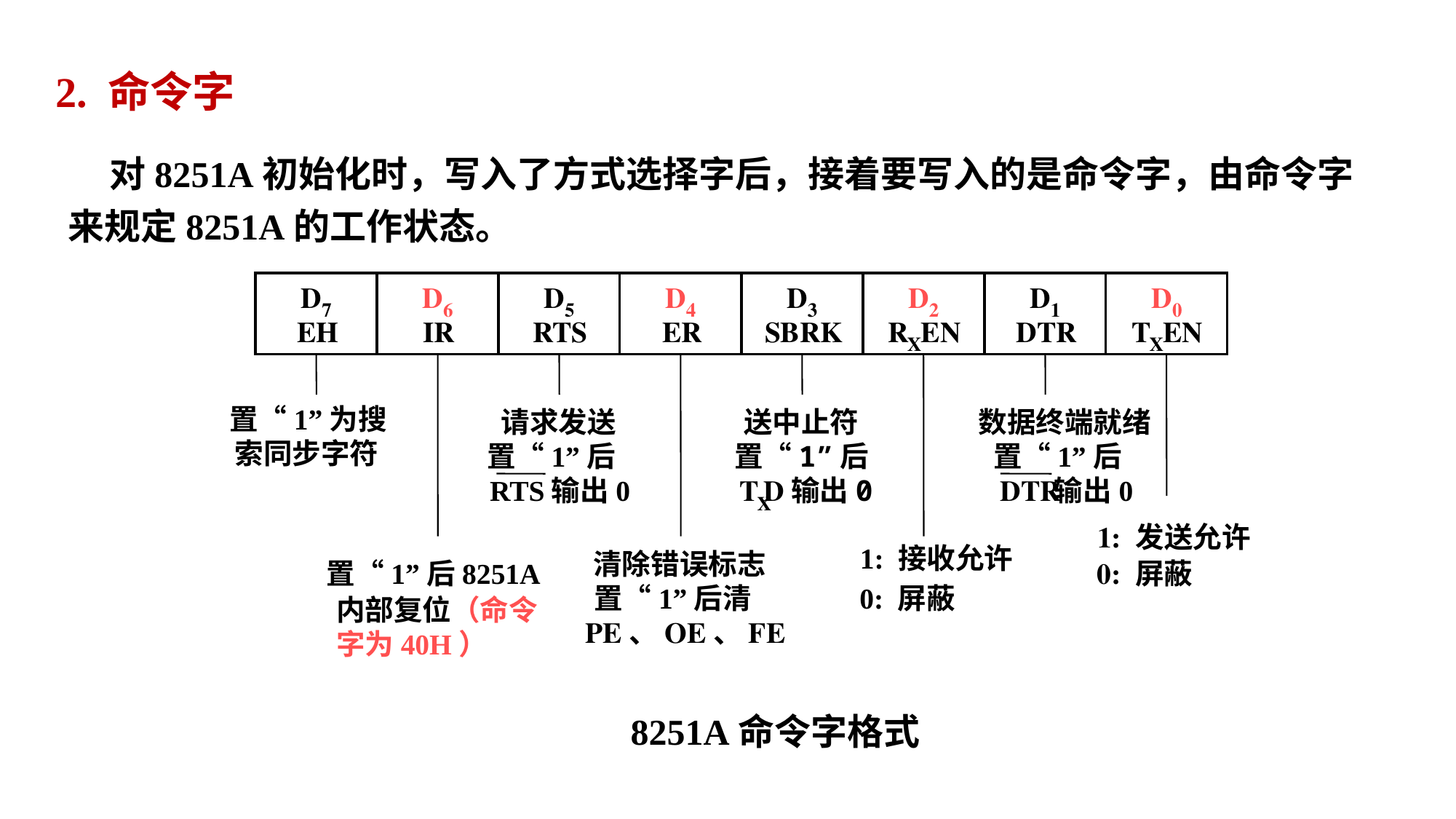

2. 命令字

    对8251A初始化时，写入了方式选择字后，接着要写入的是命令字，由命令字来规定8251A的工作状态。

D
D
D
D
D
D
D
D
7
6
5
4
3
2
1
0
EH
IR
RTS
ER
SBRK
R
EN
DTR
T
EN
X
X

置“1”为搜
请求发送
送中止符
数据终端就绪
索同步字符
置“1”后
置“1”后
置“1”后
RTS输出0
T
D输出0
DTR
输出0

X
1: 发送允许
1: 接收允许
清除错误标志
置“1”后8251A
0: 屏蔽
置“1”后清
0: 屏蔽
内部复位（命令字为40H）
PE、OE、FE
8251A命令字格式